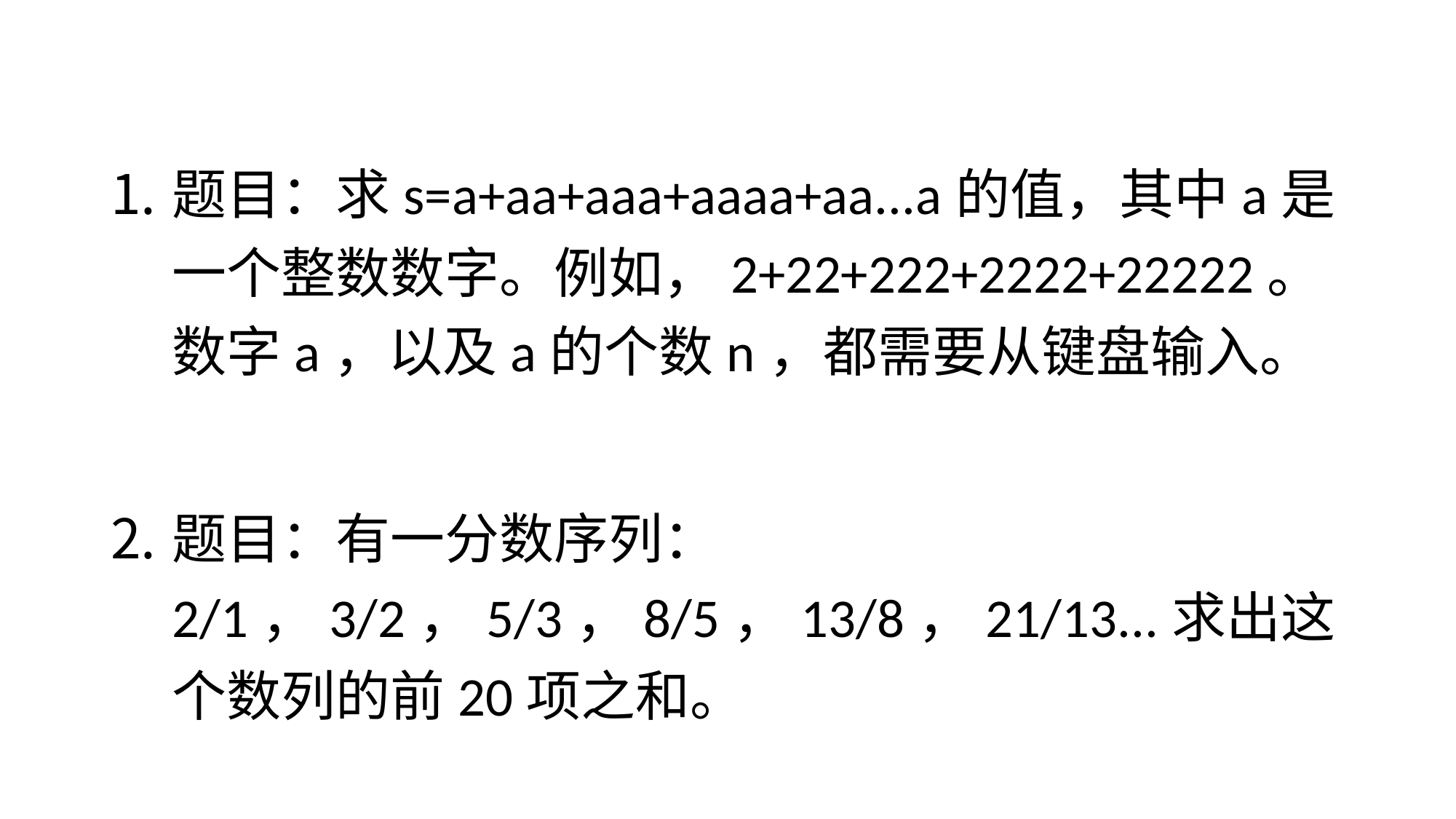

题目：求s=a+aa+aaa+aaaa+aa...a的值，其中a是一个整数数字。例如，2+22+222+2222+22222。数字a，以及a的个数n，都需要从键盘输入。

题目：有一分数序列：2/1，3/2，5/3，8/5，13/8，21/13...求出这个数列的前20项之和。